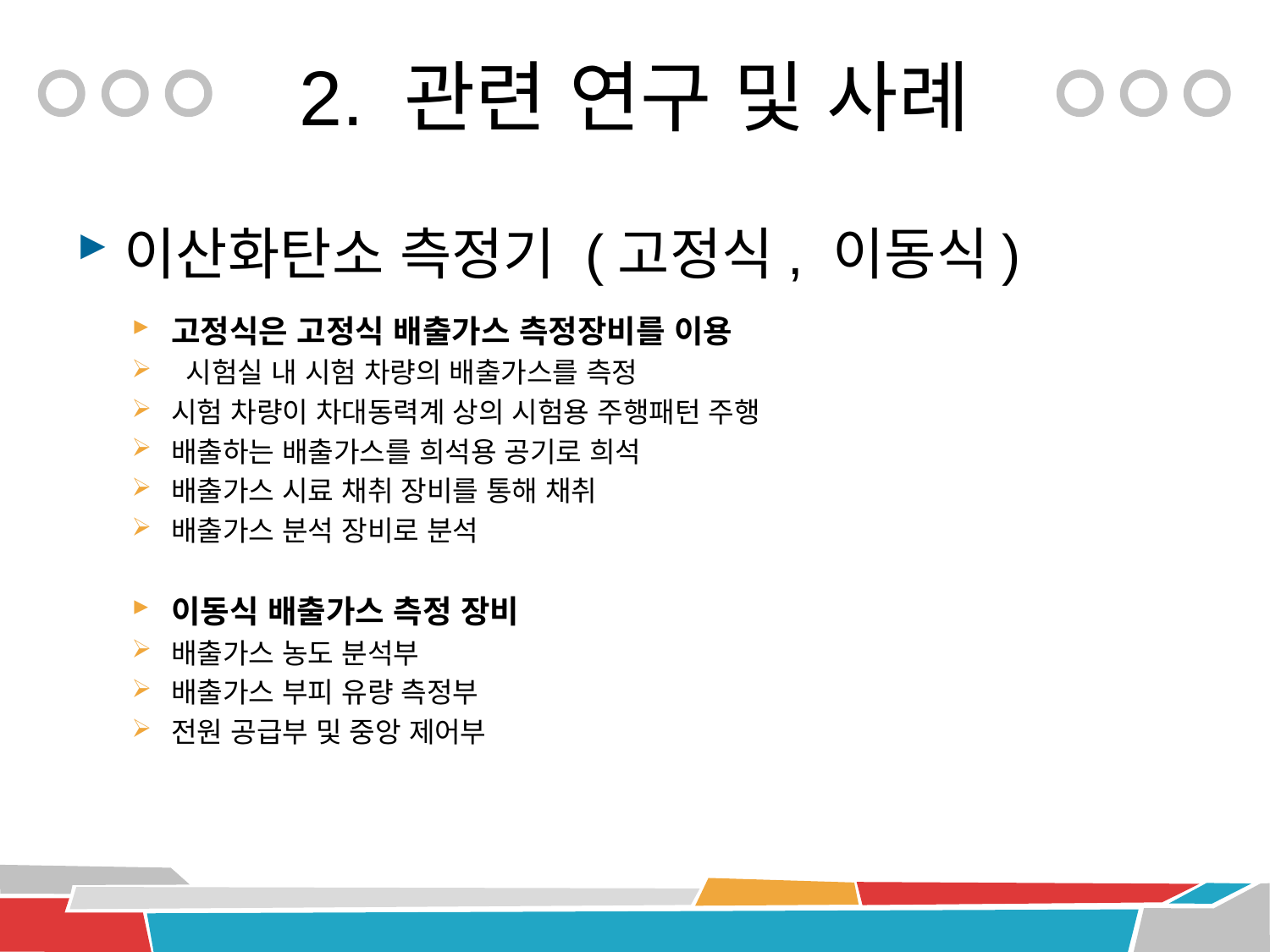

# 2. 관련 연구 및 사례
이산화탄소 측정기 (고정식, 이동식)
고정식은 고정식 배출가스 측정장비를 이용
 시험실 내 시험 차량의 배출가스를 측정
시험 차량이 차대동력계 상의 시험용 주행패턴 주행
배출하는 배출가스를 희석용 공기로 희석
배출가스 시료 채취 장비를 통해 채취
배출가스 분석 장비로 분석

이동식 배출가스 측정 장비
배출가스 농도 분석부
배출가스 부피 유량 측정부
전원 공급부 및 중앙 제어부